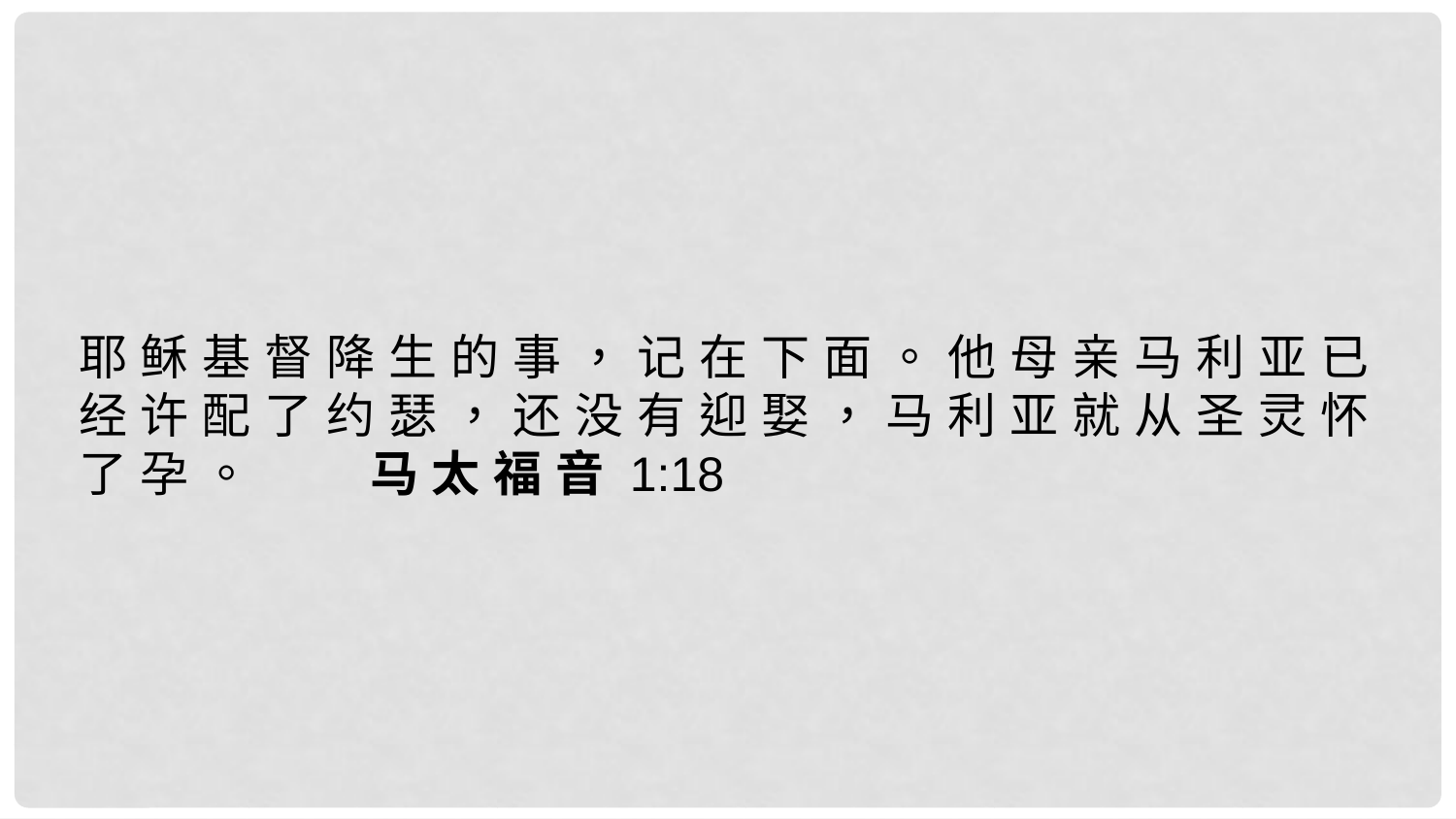

耶 稣 基 督 降 生 的 事 ， 记 在 下 面 。 他 母 亲 马 利 亚 已 经 许 配 了 约 瑟 ， 还 没 有 迎 娶 ， 马 利 亚 就 从 圣 灵 怀 了 孕 。	马 太 福 音 1:18